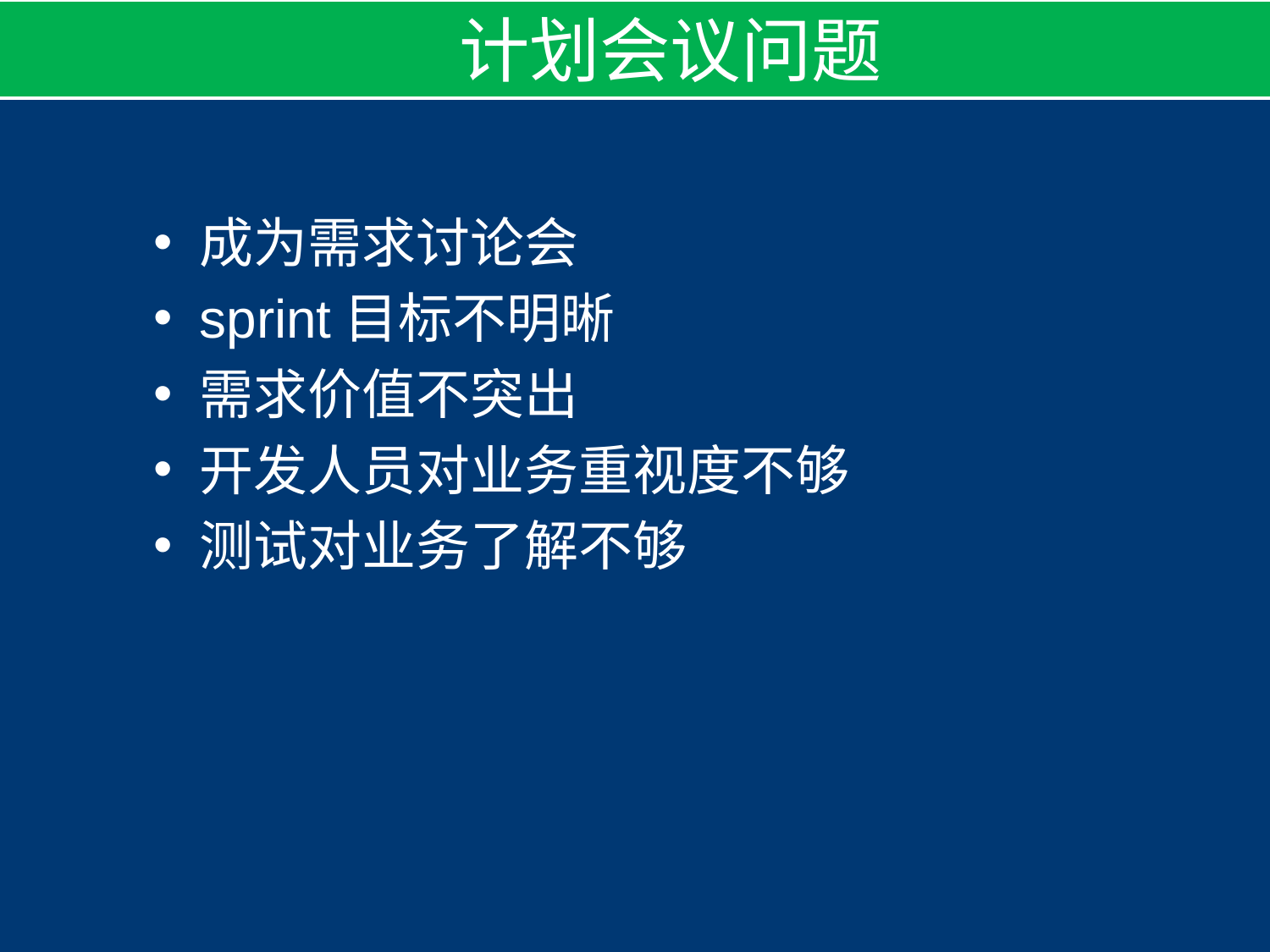

计划会议问题
成为需求讨论会
sprint目标不明晰
需求价值不突出
开发人员对业务重视度不够
测试对业务了解不够